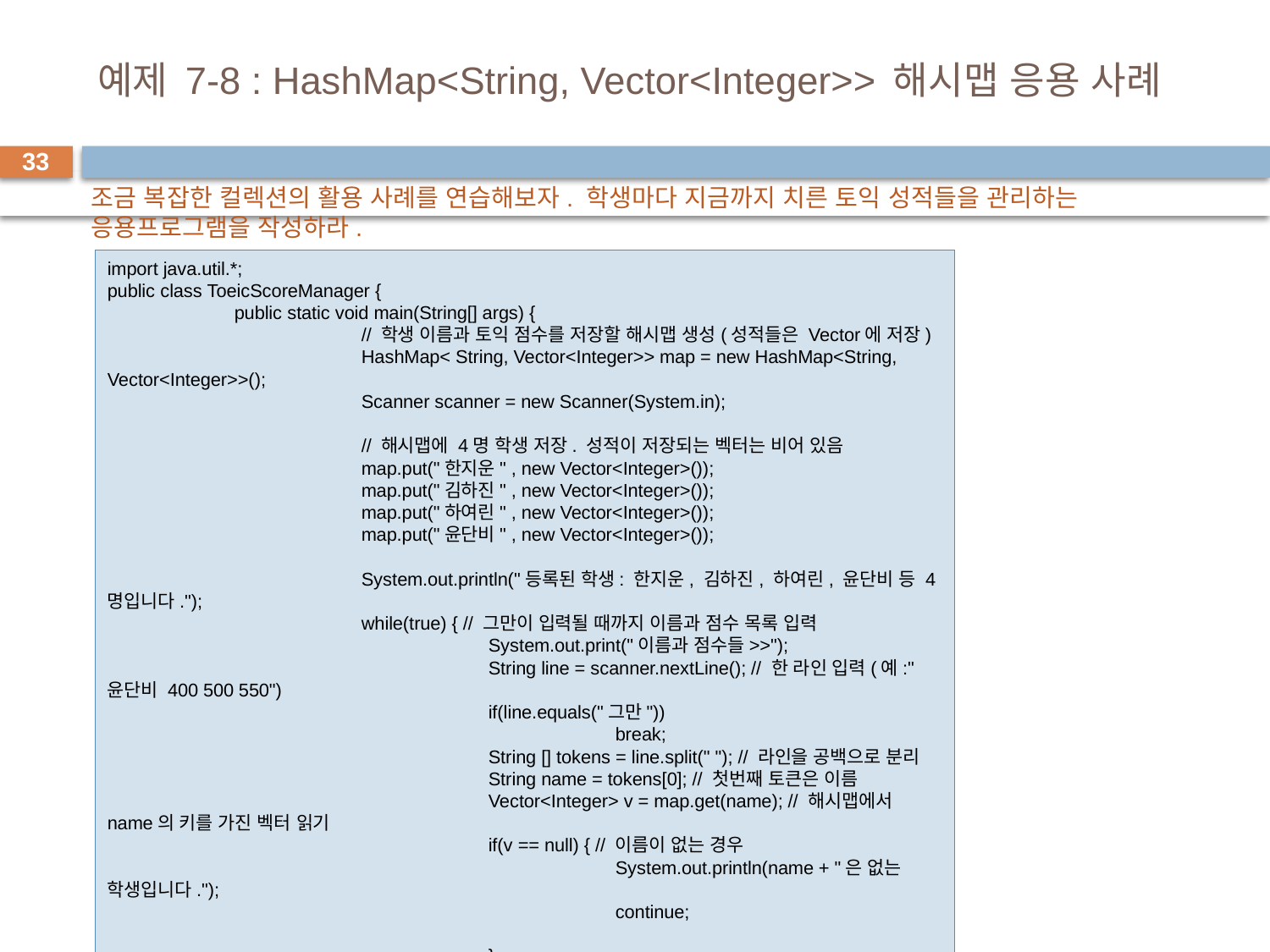

# 예제 7-8 : HashMap<String, Vector<Integer>> 해시맵 응용 사례
33
조금 복잡한 컬렉션의 활용 사례를 연습해보자. 학생마다 지금까지 치른 토익 성적들을 관리하는 응용프로그램을 작성하라.
import java.util.*;
public class ToeicScoreManager {
	public static void main(String[] args) {
		// 학생 이름과 토익 점수를 저장할 해시맵 생성(성적들은 Vector에 저장)
		HashMap< String, Vector<Integer>> map = new HashMap<String, Vector<Integer>>();
		Scanner scanner = new Scanner(System.in);

		// 해시맵에 4명 학생 저장. 성적이 저장되는 벡터는 비어 있음
		map.put("한지운" , new Vector<Integer>());
		map.put("김하진" , new Vector<Integer>());
		map.put("하여린" , new Vector<Integer>());
		map.put("윤단비" , new Vector<Integer>());

		System.out.println("등록된 학생: 한지운, 김하진, 하여린, 윤단비 등 4명입니다.");
		while(true) { // 그만이 입력될 때까지 이름과 점수 목록 입력
			System.out.print("이름과 점수들>>");
			String line = scanner.nextLine(); // 한 라인 입력(예:"윤단비 400 500 550")
			if(line.equals("그만"))
				break;
			String [] tokens = line.split(" "); // 라인을 공백으로 분리
			String name = tokens[0]; // 첫번째 토큰은 이름
			Vector<Integer> v = map.get(name); // 해시맵에서 name의 키를 가진 벡터 읽기
			if(v == null) { // 이름이 없는 경우
				System.out.println(name + "은 없는 학생입니다.");
				continue;
			}
			// 이름이 해시맵에 있는 경우 벡터 v에 점수 삽입
			for(int i=0; i<tokens.length - 1; i++)
				v.add(Integer.parseInt(tokens[i+1])); // 두번째 토큰부터는 점수들
		}